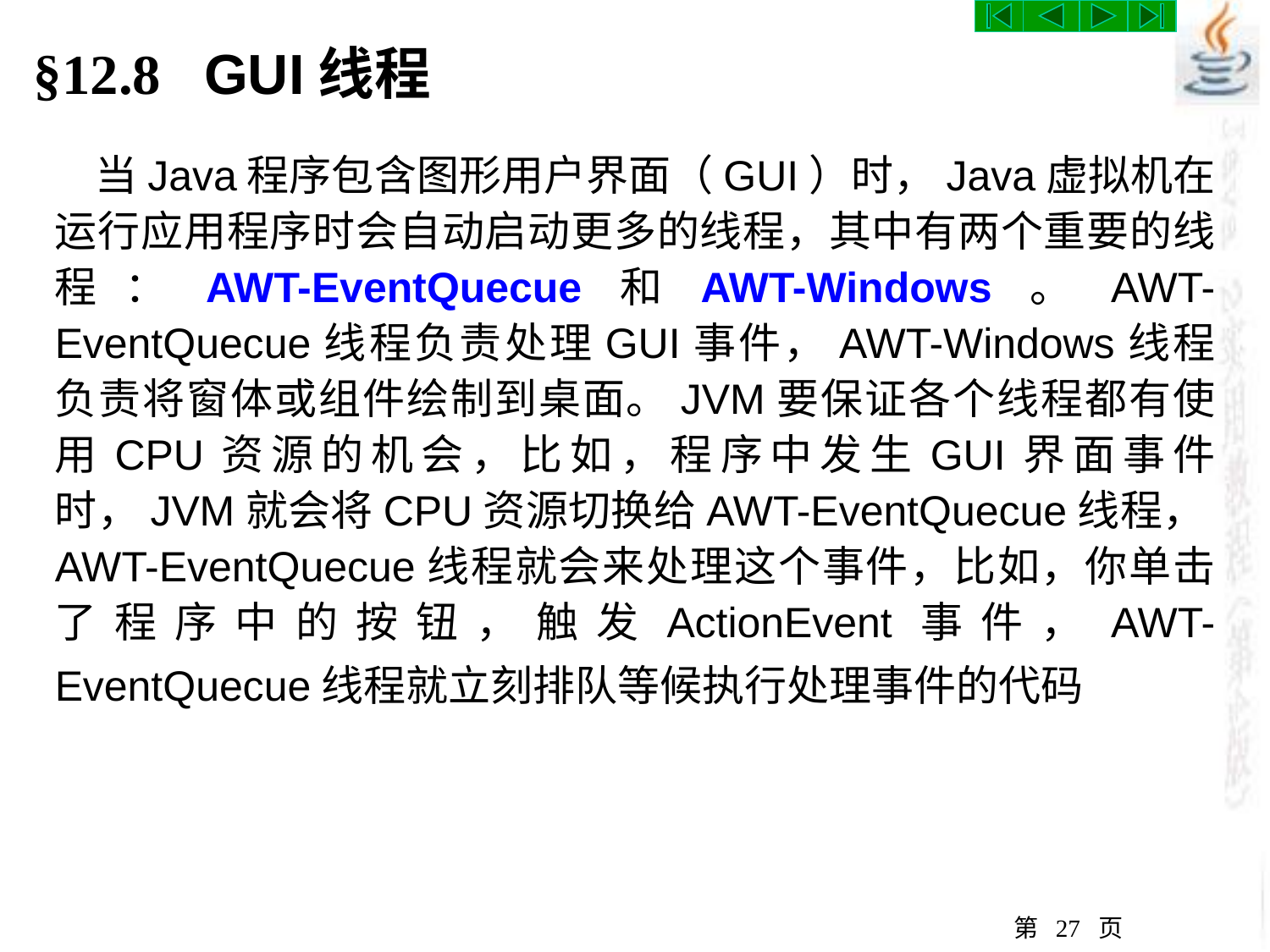

§12.8   GUI线程
    当Java程序包含图形用户界面（GUI）时，Java虚拟机在运行应用程序时会自动启动更多的线程，其中有两个重要的线程：AWT-EventQuecue和AWT-Windows。AWT-EventQuecue线程负责处理GUI事件，AWT-Windows线程负责将窗体或组件绘制到桌面。JVM要保证各个线程都有使用CPU资源的机会，比如，程序中发生GUI界面事件时，JVM就会将CPU资源切换给AWT-EventQuecue线程，AWT-EventQuecue线程就会来处理这个事件，比如，你单击了程序中的按钮，触发ActionEvent事件，AWT-EventQuecue线程就立刻排队等候执行处理事件的代码

第  27  页